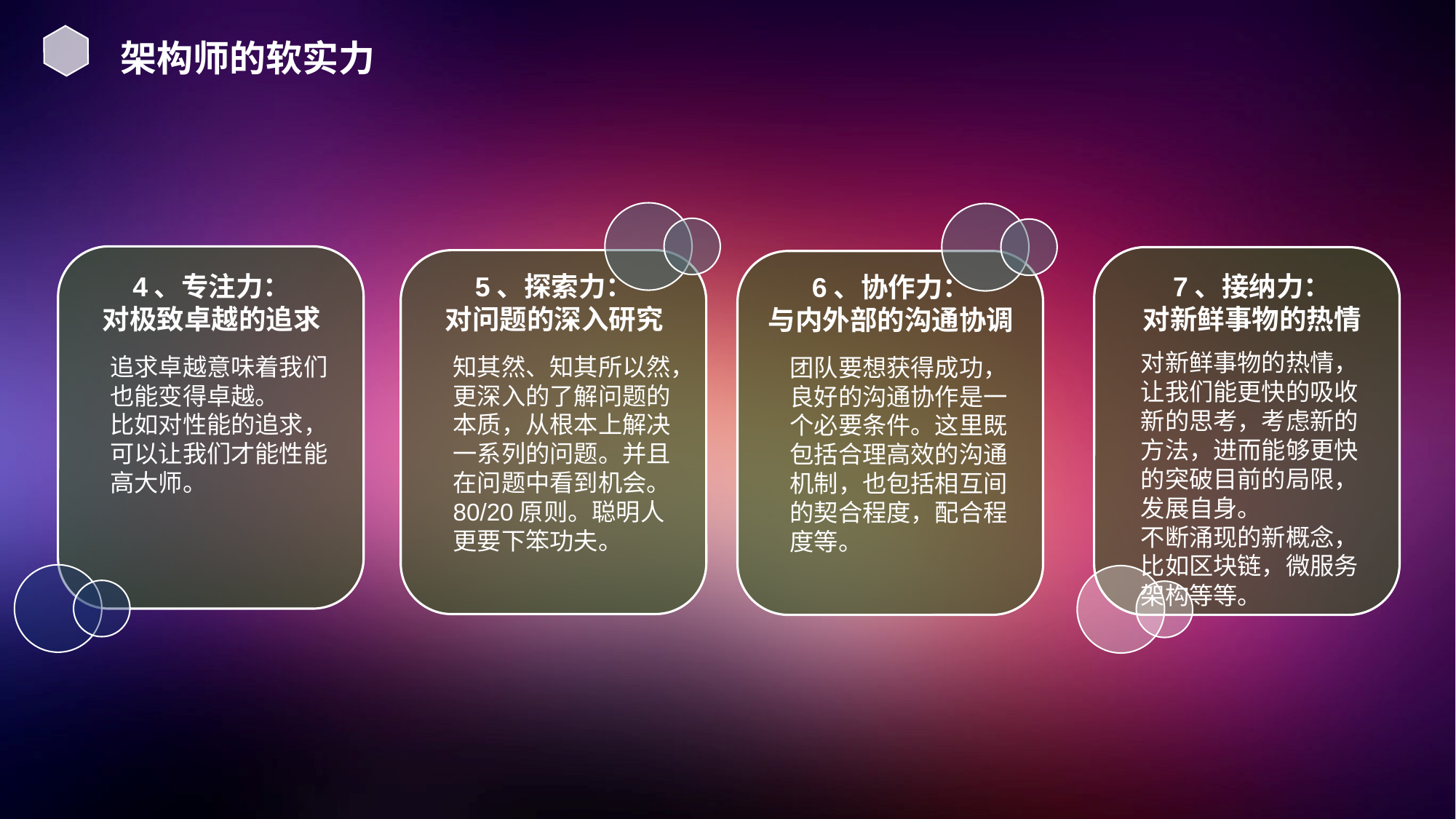

架构师的软实力

4、专注力：
对极致卓越的追求
5、探索力：
对问题的深入研究
7、接纳力：
对新鲜事物的热情
6、协作力：
与内外部的沟通协调
对新鲜事物的热情，让我们能更快的吸收新的思考，考虑新的方法，进而能够更快的突破目前的局限，发展自身。
不断涌现的新概念，比如区块链，微服务架构等等。
追求卓越意味着我们也能变得卓越。
比如对性能的追求，可以让我们才能性能高大师。
知其然、知其所以然，更深入的了解问题的本质，从根本上解决一系列的问题。并且在问题中看到机会。
80/20原则。聪明人更要下笨功夫。

团队要想获得成功，良好的沟通协作是一个必要条件。这里既包括合理高效的沟通机制，也包括相互间的契合程度，配合程度等。